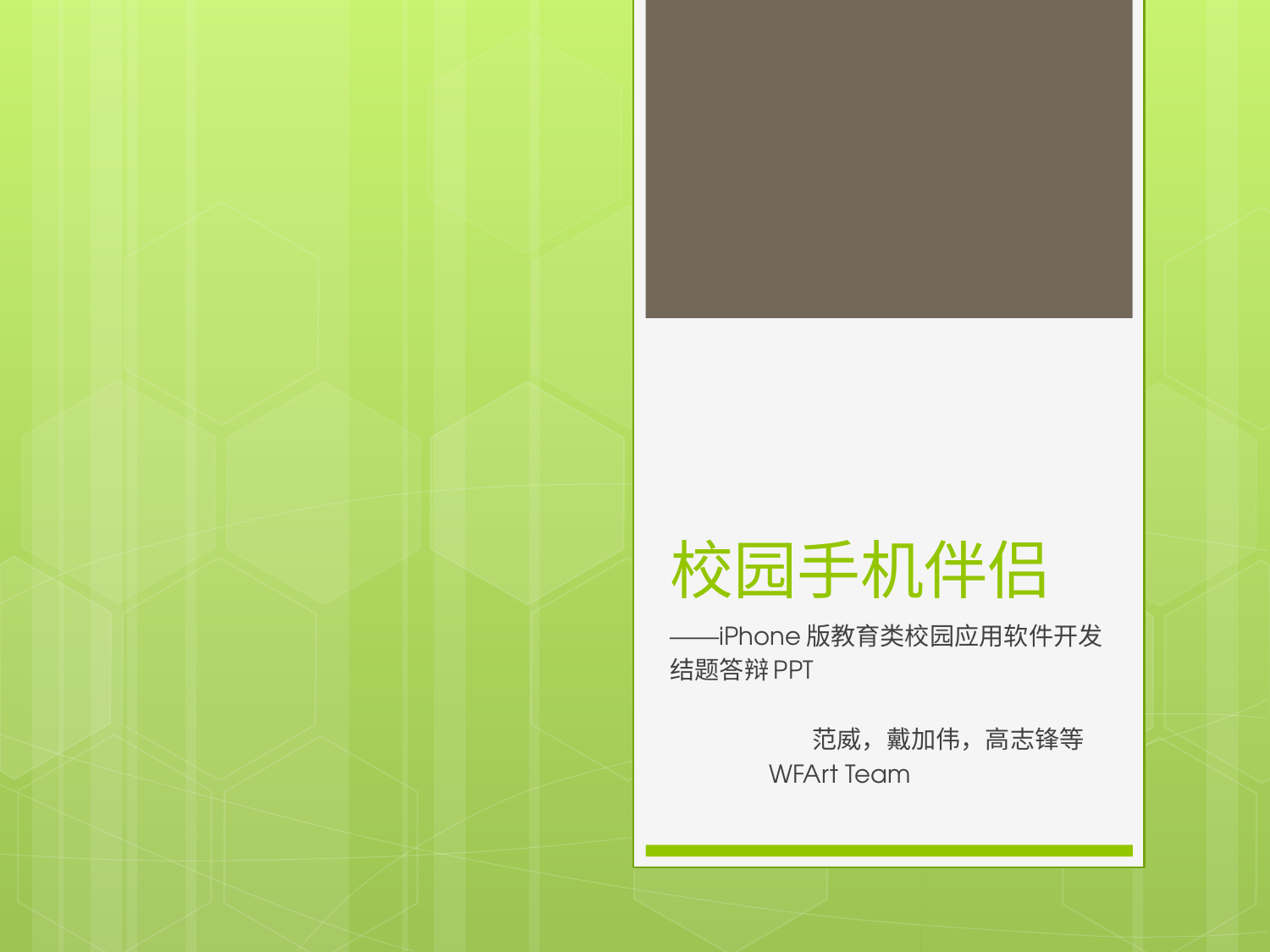

# 校园手机伴侣
——iPhone版教育类校园应用软件开发
结题答辩PPT

	       范威，戴加伟，高志锋等
		WFArt Team